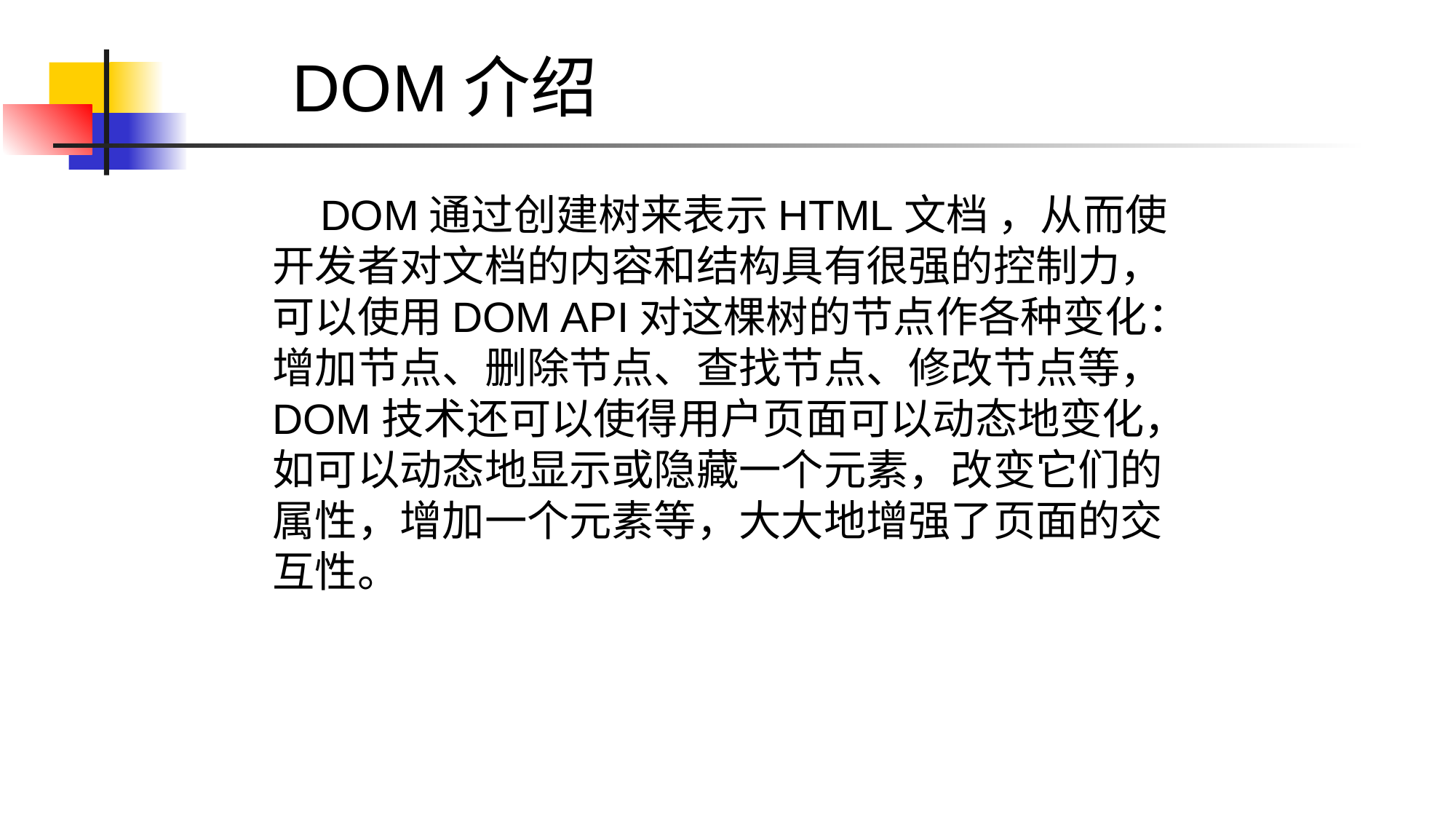

DOM介绍
    DOM通过创建树来表示HTML文档 ，从而使开发者对文档的内容和结构具有很强的控制力，可以使用DOM API对这棵树的节点作各种变化：增加节点、删除节点、查找节点、修改节点等，DOM技术还可以使得用户页面可以动态地变化，如可以动态地显示或隐藏一个元素，改变它们的属性，增加一个元素等，大大地增强了页面的交互性。